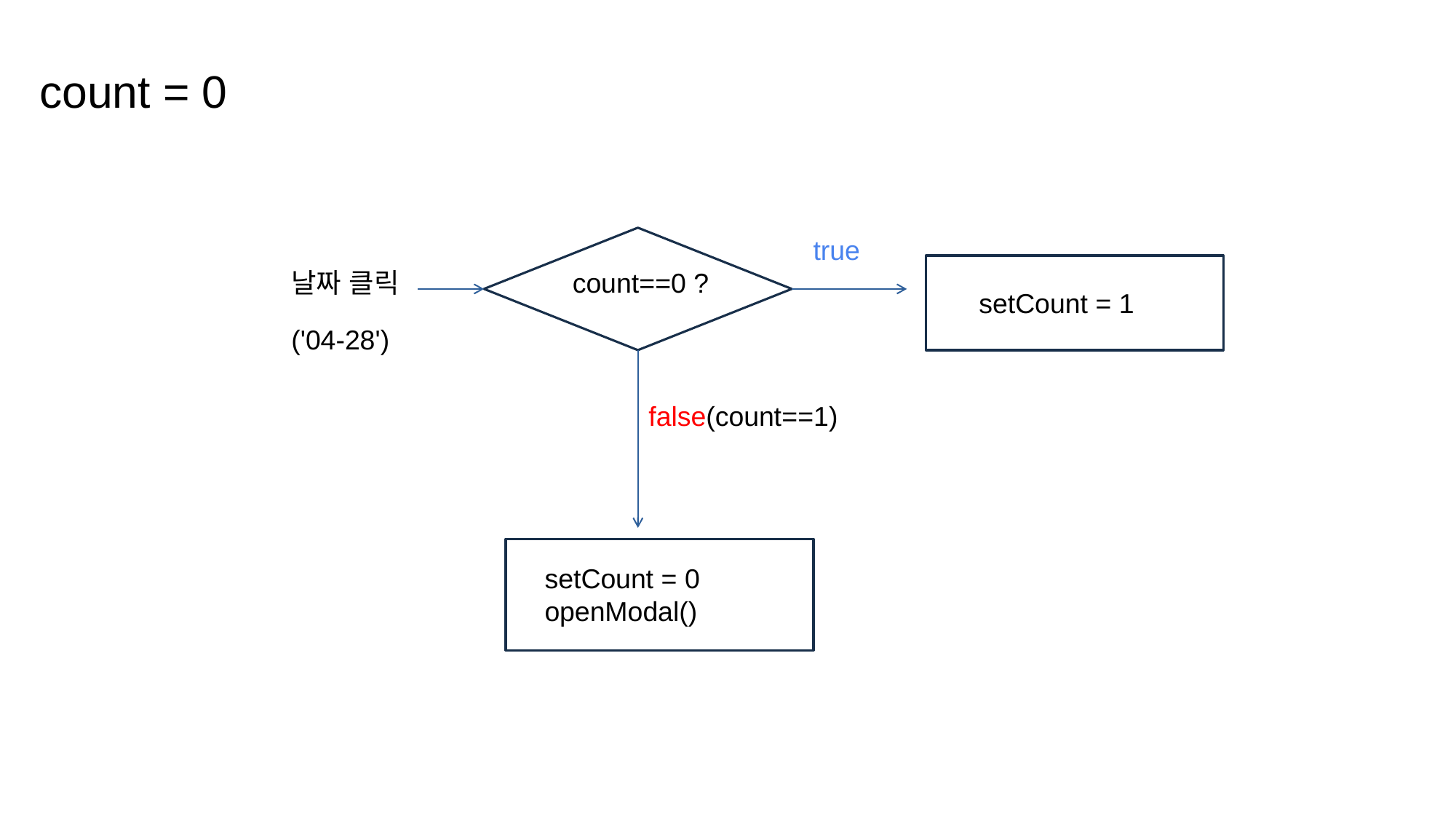

count = 0

true

날짜 클릭
count==0 ?
setCount = 1
('04-28')
false(count==1)

setCount = 0
openModal()